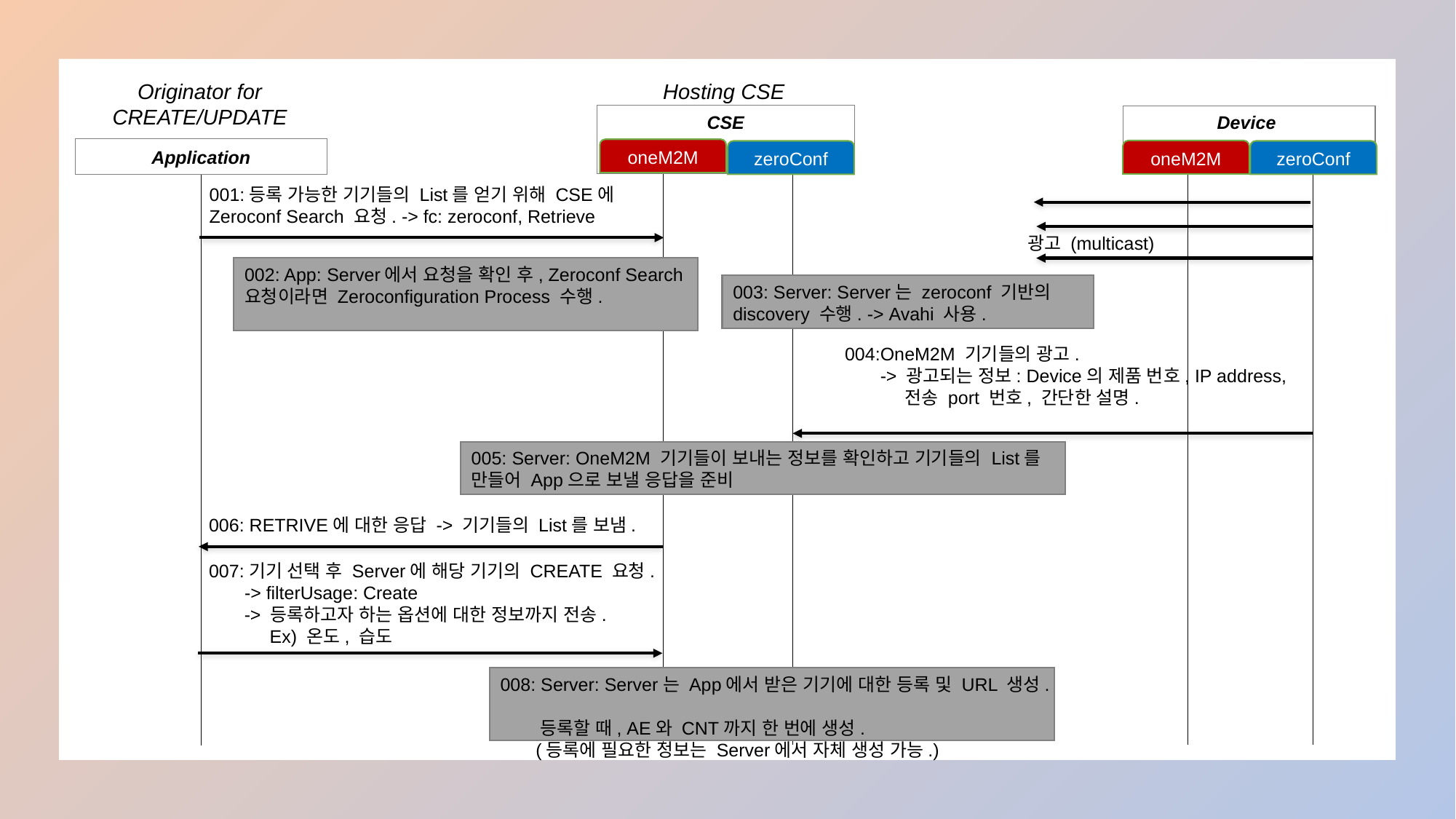

Originator for
CREATE/UPDATE
Hosting CSE
CSE
Device
Application
oneM2M
oneM2M
zeroConf
zeroConf
001:등록 가능한 기기들의 List를 얻기 위해 CSE에 Zeroconf Search 요청. -> fc: zeroconf, Retrieve
광고 (multicast)
002: App: Server에서 요청을 확인 후, Zeroconf Search 요청이라면 Zeroconfiguration Process 수행.
003: Server: Server는 zeroconf 기반의 discovery 수행. -> Avahi 사용.
004:OneM2M 기기들의 광고.
       -> 광고되는 정보: Device의 제품 번호, IP address,
           전송 port 번호, 간단한 설명.
005: Server: OneM2M 기기들이 보내는 정보를 확인하고 기기들의 List를 만들어 App으로 보낼 응답을 준비
006: RETRIVE에 대한 응답 -> 기기들의 List를 보냄.
007:기기 선택 후 Server에 해당 기기의 CREATE 요청.
       -> filterUsage: Create
       -> 등록하고자 하는 옵션에 대한 정보까지 전송.
            Ex) 온도, 습도
008: Server: Server는 App에서 받은 기기에 대한 등록 및 URL 생성.
       등록할 때, AE와 CNT까지 한 번에 생성.
       (등록에 필요한 정보는 Server에서 자체 생성 가능.)